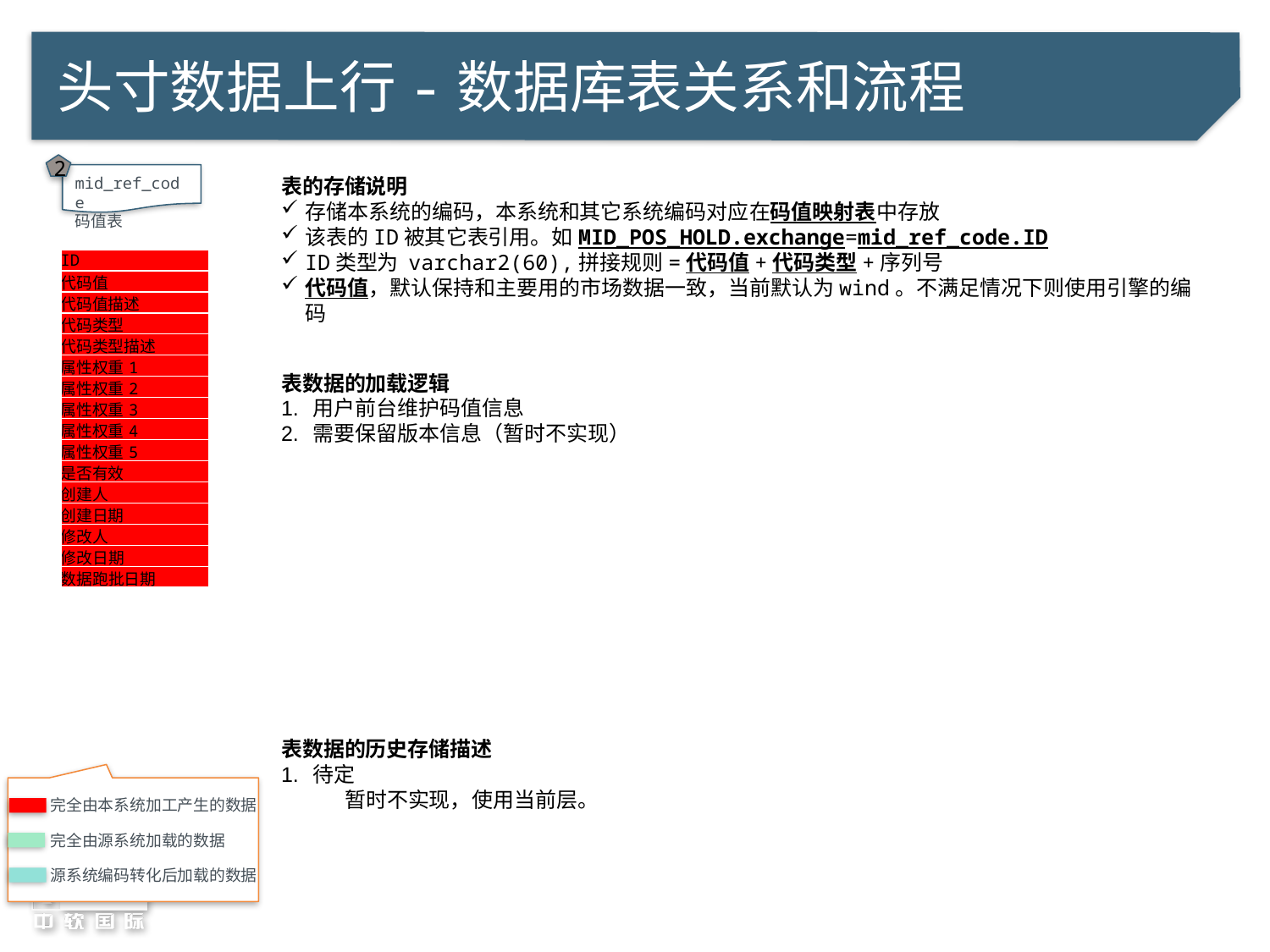

# 头寸数据上行-数据库表关系和流程
2

mid_ref_code
码值表
表的存储说明
存储本系统的编码，本系统和其它系统编码对应在码值映射表中存放
该表的ID被其它表引用。如MID_POS_HOLD.exchange=mid_ref_code.ID
ID类型为 varchar2(60),拼接规则=代码值+代码类型+序列号
代码值，默认保持和主要用的市场数据一致，当前默认为wind。不满足情况下则使用引擎的编码
| ID |
| --- |
| 代码值 |
| 代码值描述 |
| 代码类型 |
| 代码类型描述 |
| 属性权重1 |
| 属性权重2 |
| 属性权重3 |
| 属性权重4 |
| 属性权重5 |
| 是否有效 |
| 创建人 |
| 创建日期 |
| 修改人 |
| 修改日期 |
| 数据跑批日期 |
表数据的加载逻辑
用户前台维护码值信息
需要保留版本信息（暂时不实现）

表数据的历史存储描述
待定
暂时不实现，使用当前层。

完全由本系统加工产生的数据

完全由源系统加载的数据

源系统编码转化后加载的数据